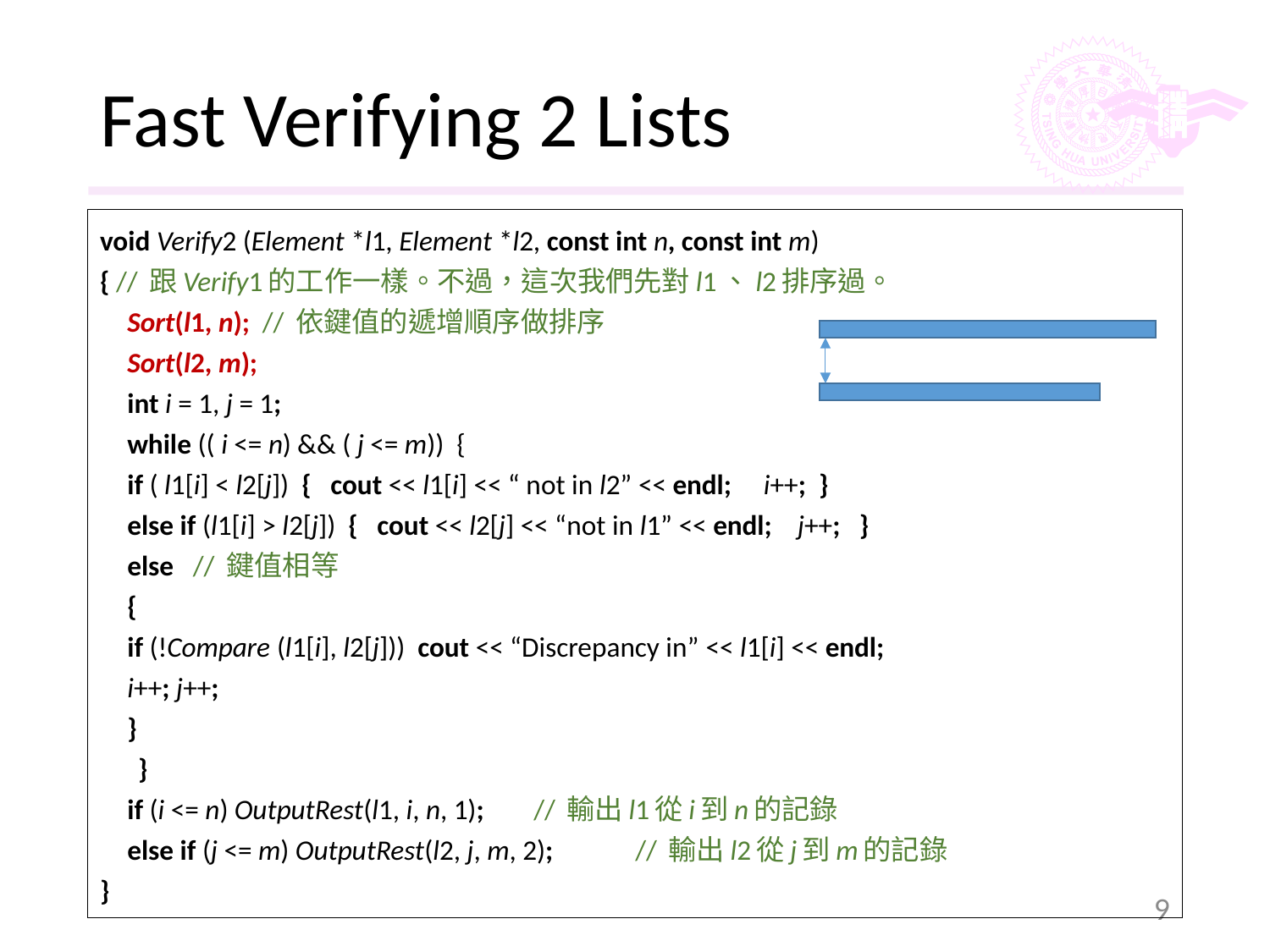

# Fast Verifying 2 Lists
void Verify2 (Element *l1, Element *l2, const int n, const int m)
{ // 跟Verify1的工作一樣。不過，這次我們先對l1、l2排序過。
Sort(l1, n);  // 依鍵值的遞增順序做排序
	Sort(l2, m);
int i = 1, j = 1;
	while (( i <= n) && ( j <= m))  {
		if ( l1[i] < l2[j])  {   cout << l1[i] << “ not in l2” << endl;     i++;  }
		else if (l1[i] > l2[j])  {   cout << l2[j] << “not in l1” << endl;    j++;   }
		else   // 鍵值相等
		{
			if (!Compare (l1[i], l2[j]))  cout << “Discrepancy in” << l1[i] << endl;
			i++; j++;
		}
      }
	if (i <= n) OutputRest(l1, i, n, 1);		// 輸出l1從i到n的記錄
	else if (j <= m) OutputRest(l2, j, m, 2);	// 輸出l2從j到m的記錄
}

9